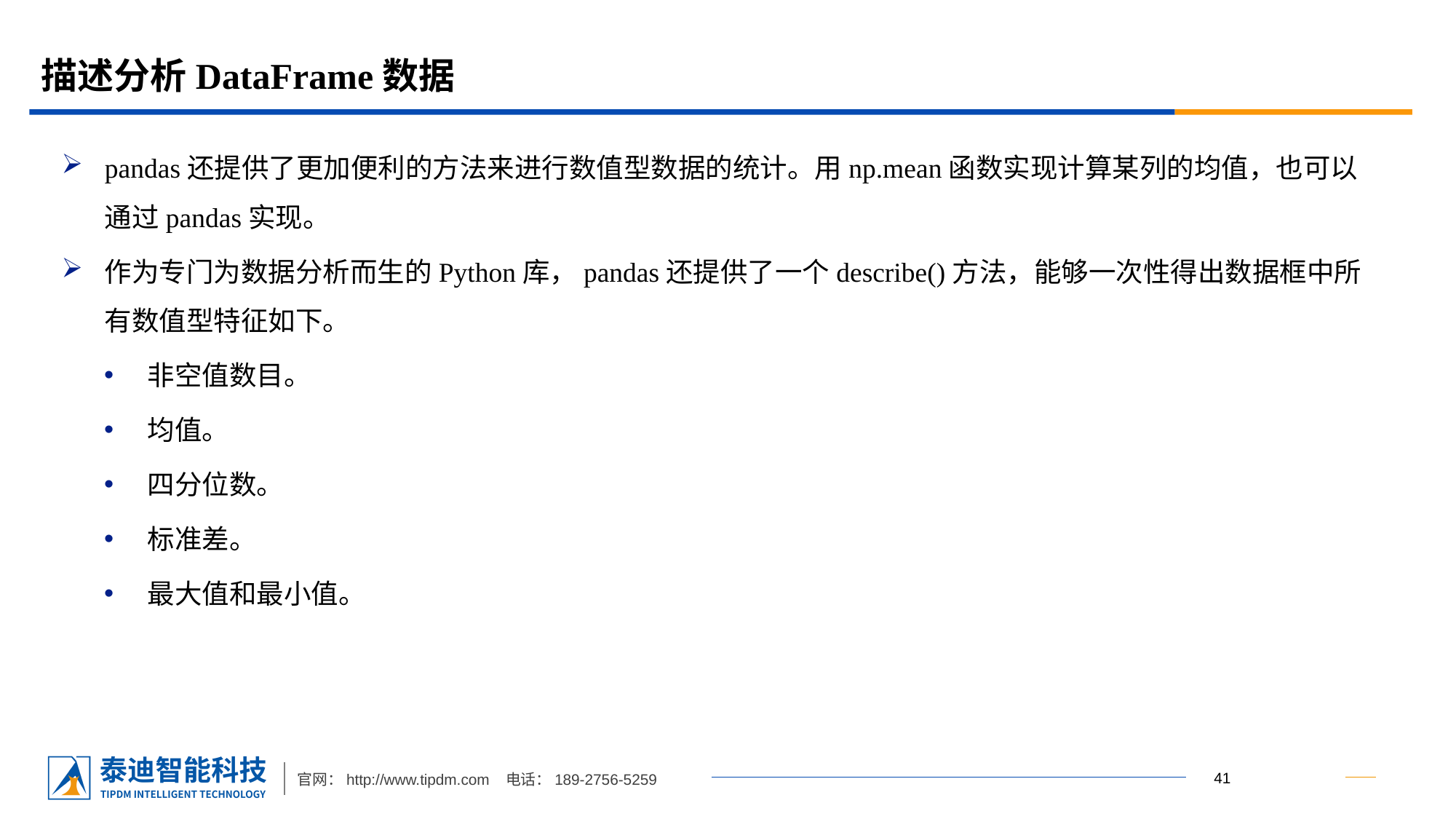

# 描述分析DataFrame数据
pandas还提供了更加便利的方法来进行数值型数据的统计。用np.mean函数实现计算某列的均值，也可以通过pandas实现。
作为专门为数据分析而生的Python库，pandas还提供了一个describe()方法，能够一次性得出数据框中所有数值型特征如下。
非空值数目。
均值。
四分位数。
标准差。
最大值和最小值。